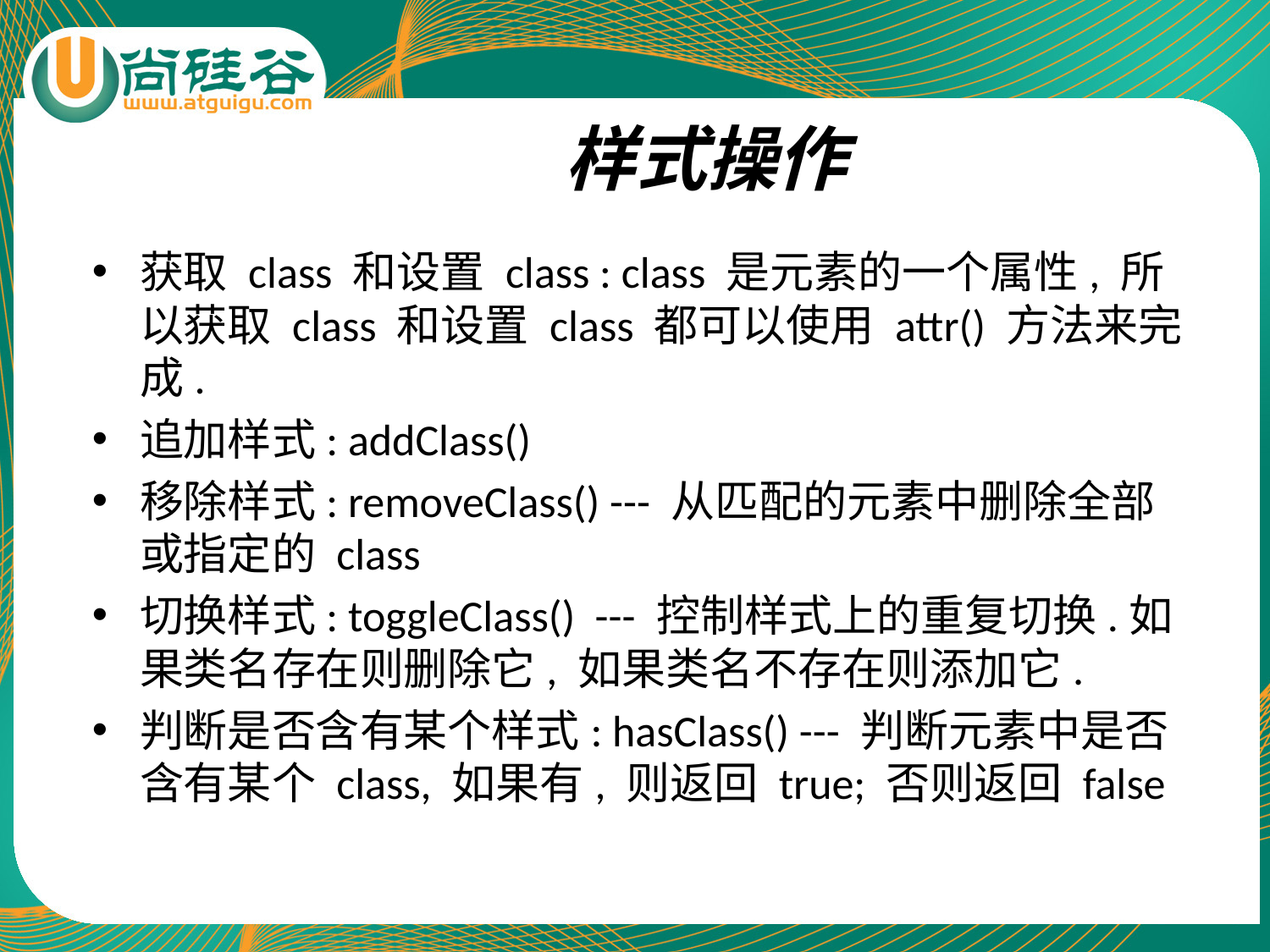

# 样式操作
获取 class 和设置 class : class 是元素的一个属性, 所以获取 class 和设置 class 都可以使用 attr() 方法来完成.
追加样式: addClass()
移除样式: removeClass() --- 从匹配的元素中删除全部或指定的 class
切换样式: toggleClass()  --- 控制样式上的重复切换.如果类名存在则删除它, 如果类名不存在则添加它.
判断是否含有某个样式: hasClass() --- 判断元素中是否含有某个 class, 如果有, 则返回 true; 否则返回 false